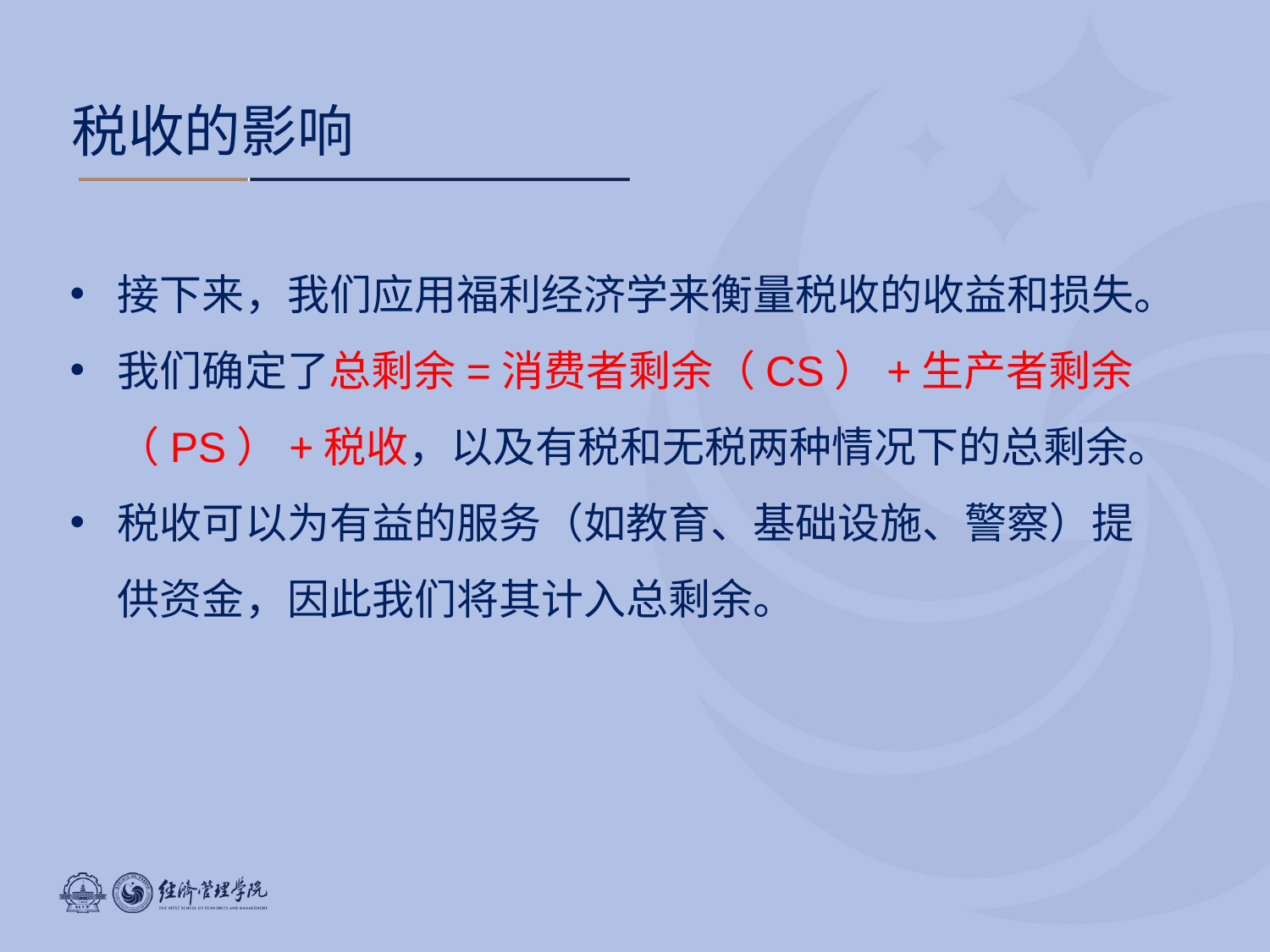

税收的影响
接下来，我们应用福利经济学来衡量税收的收益和损失。
我们确定了总剩余=消费者剩余（CS）+生产者剩余（PS）+税收，以及有税和无税两种情况下的总剩余。
税收可以为有益的服务（如教育、基础设施、警察）提供资金，因此我们将其计入总剩余。